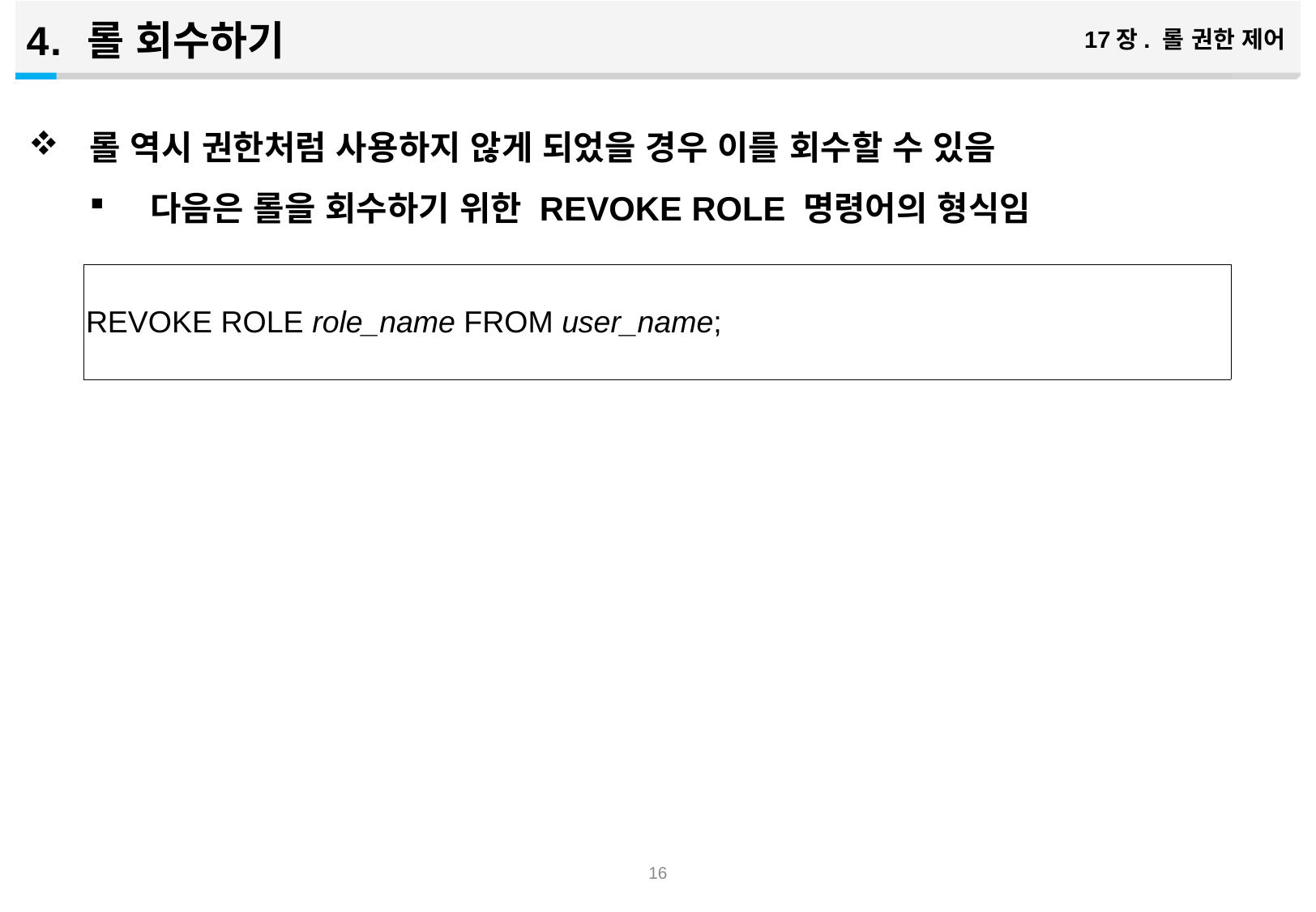

롤 회수하기
17장. 롤 권한 제어
롤 역시 권한처럼 사용하지 않게 되었을 경우 이를 회수할 수 있음
다음은 롤을 회수하기 위한 REVOKE ROLE 명령어의 형식임
| REVOKE ROLE role\_name FROM user\_name; |
| --- |
16